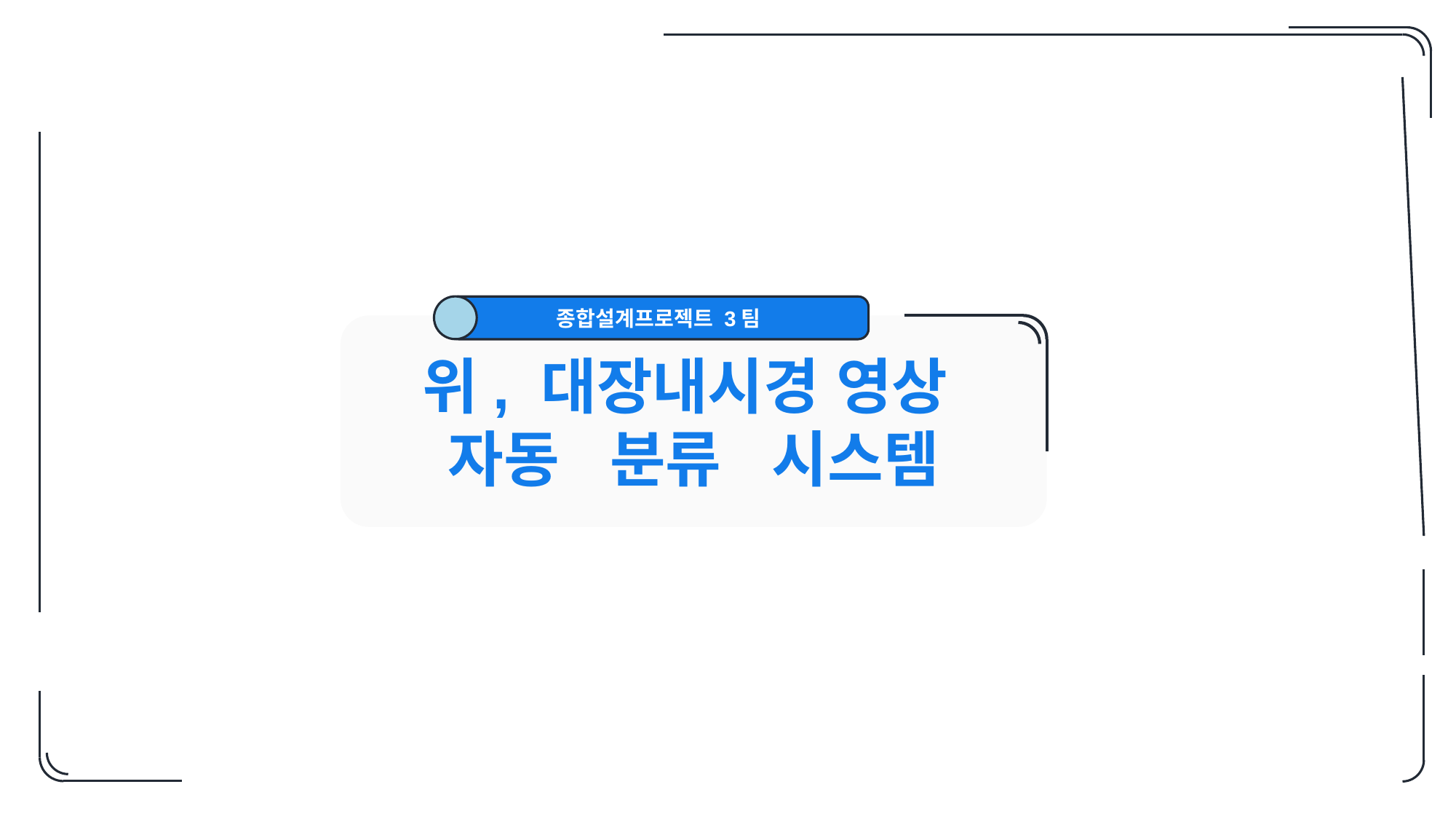

종합설계프로젝트 3팀

위, 대장내시경 영상
자동   분류   시스템